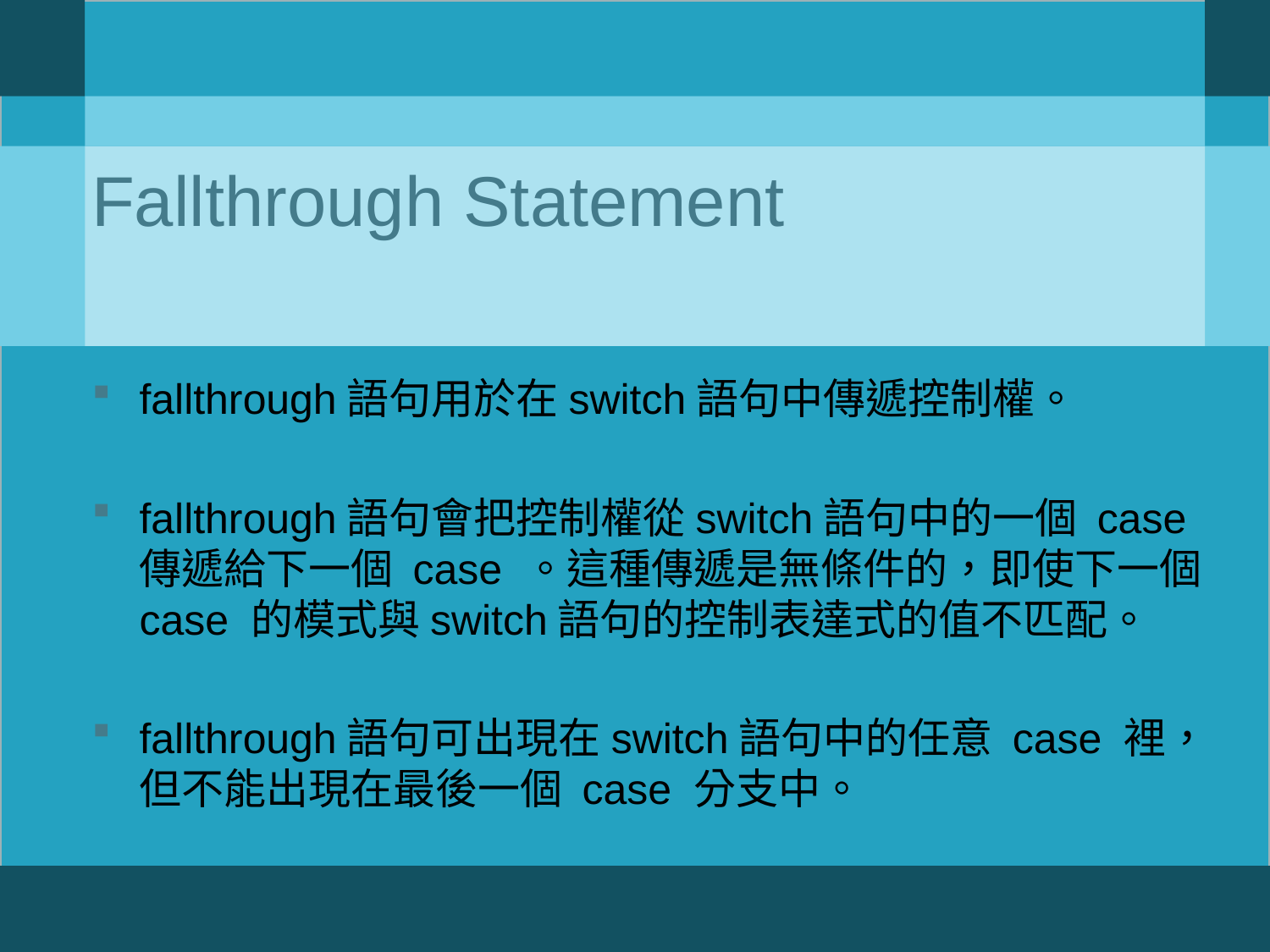

# Fallthrough Statement
fallthrough語句用於在switch語句中傳遞控制權。

fallthrough語句會把控制權從switch語句中的一個 case 傳遞給下一個 case 。這種傳遞是無條件的，即使下一個 case 的模式與switch語句的控制表達式的值不匹配。

fallthrough語句可出現在switch語句中的任意 case 裡，但不能出現在最後一個 case 分支中。